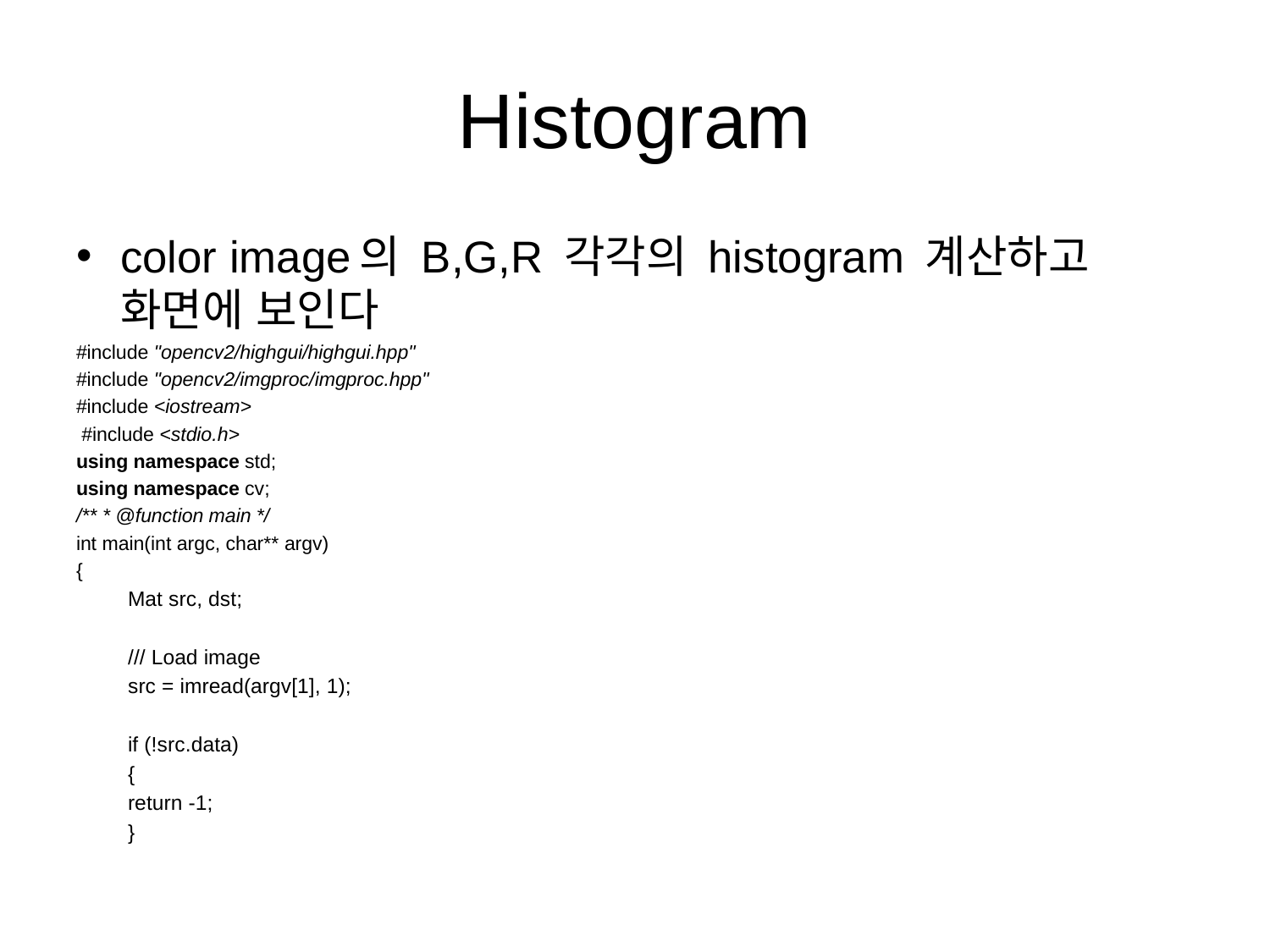

# Histogram
color image의 B,G,R 각각의 histogram 계산하고 화면에 보인다
#include "opencv2/highgui/highgui.hpp"
#include "opencv2/imgproc/imgproc.hpp"
#include <iostream>
 #include <stdio.h>
using namespace std;
using namespace cv;
/** * @function main */
int main(int argc, char** argv)
{
Mat src, dst;

/// Load image
src = imread(argv[1], 1);

if (!src.data)
{
	return -1;
}